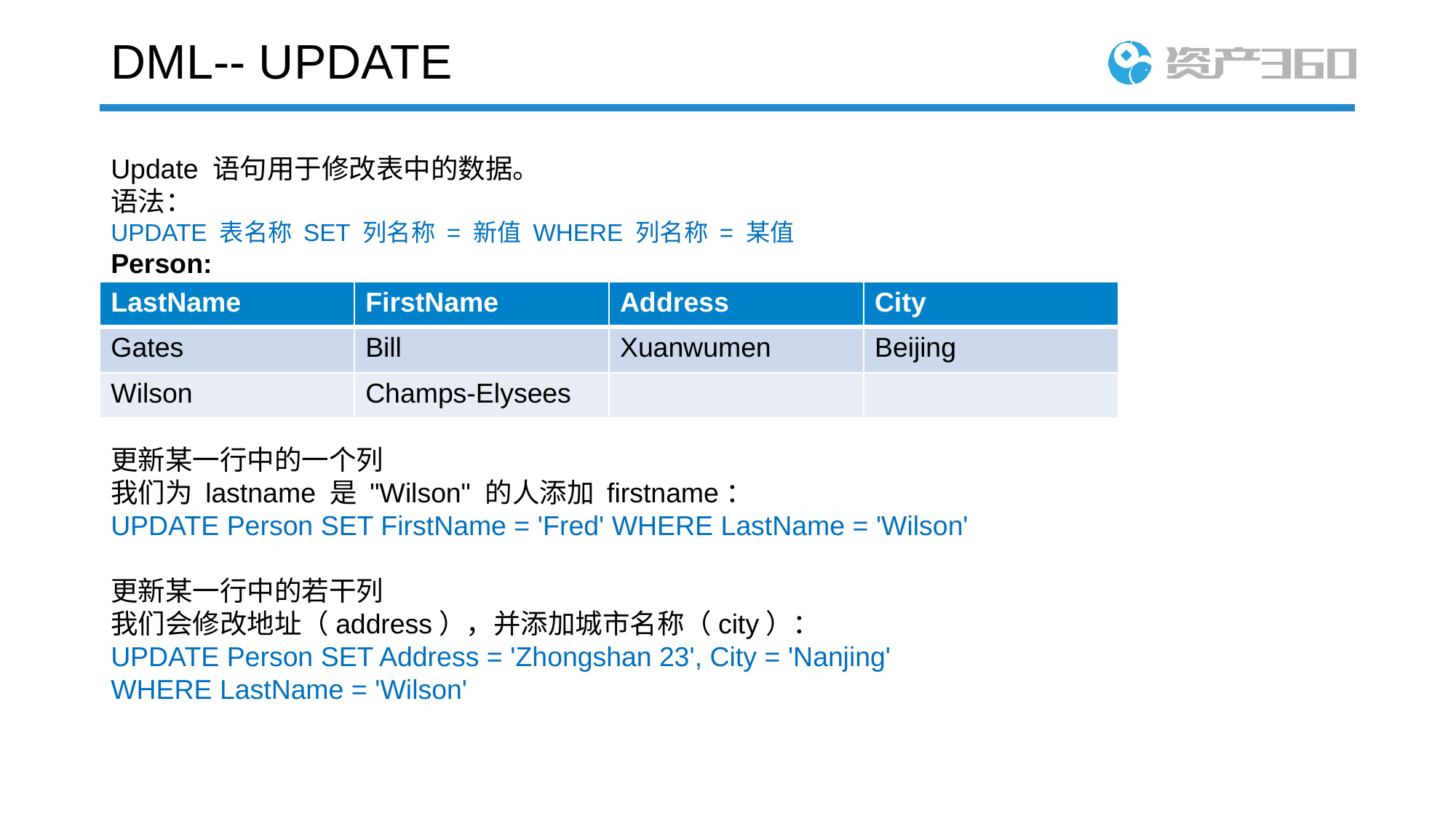

# DML-- UPDATE
Update 语句用于修改表中的数据。
语法：
UPDATE 表名称 SET 列名称 = 新值 WHERE 列名称 = 某值
Person:

更新某一行中的一个列
我们为 lastname 是 "Wilson" 的人添加 firstname：
UPDATE Person SET FirstName = 'Fred' WHERE LastName = 'Wilson'

更新某一行中的若干列
我们会修改地址（address），并添加城市名称（city）：
UPDATE Person SET Address = 'Zhongshan 23', City = 'Nanjing'
WHERE LastName = 'Wilson'

| LastName | FirstName | Address | City |
| --- | --- | --- | --- |
| Gates | Bill | Xuanwumen | Beijing |
| Wilson | Champs-Elysees |  |  |
35